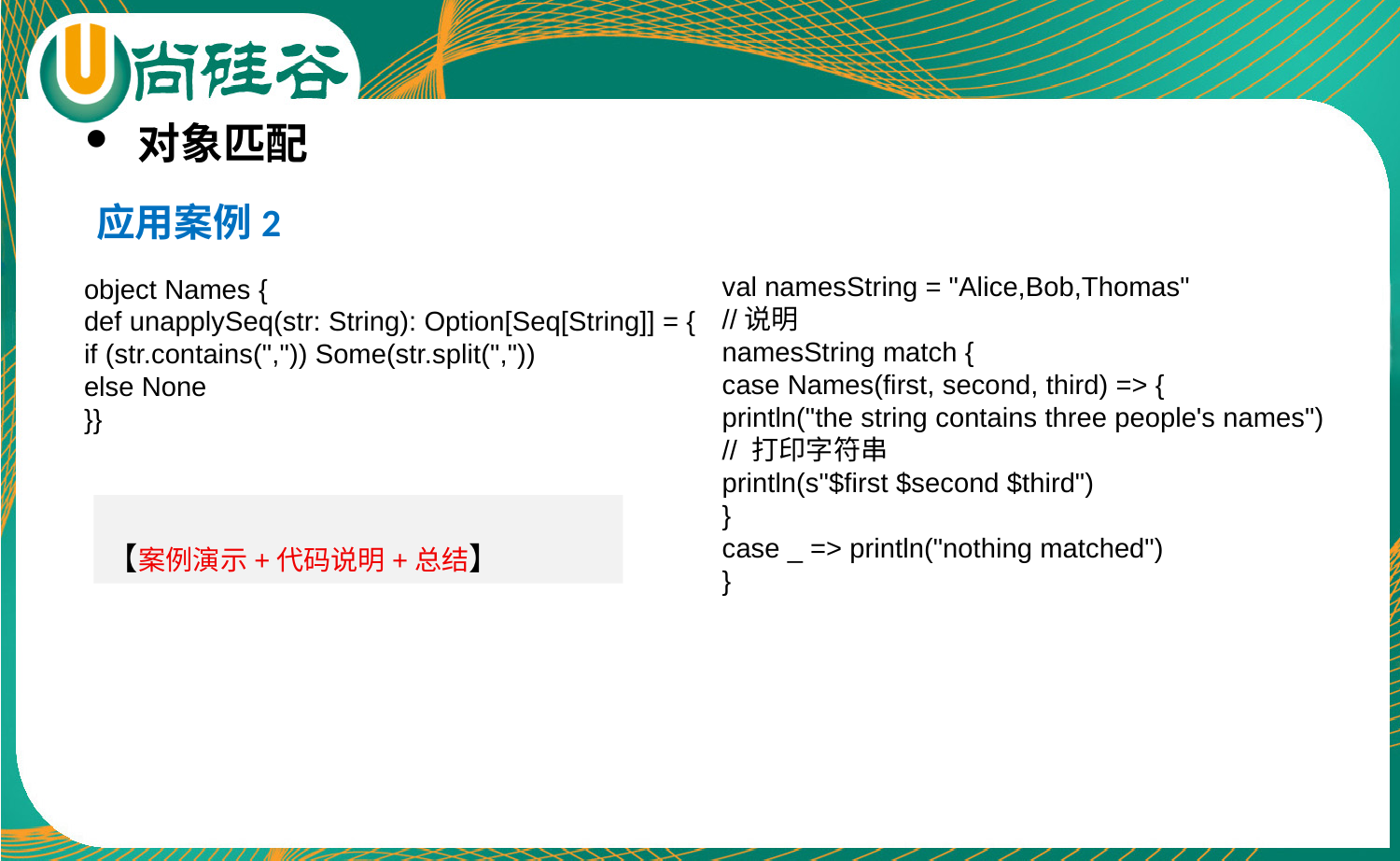

对象匹配

应用案例2

val namesString = "Alice,Bob,Thomas"
//说明
namesString match {
case Names(first, second, third) => {
println("the string contains three people's names")
// 打印字符串
println(s"$first $second $third")
}
case _ => println("nothing matched")
}
object Names {
def unapplySeq(str: String): Option[Seq[String]] = {
if (str.contains(",")) Some(str.split(","))
else None
}}

【案例演示+代码说明+总结】